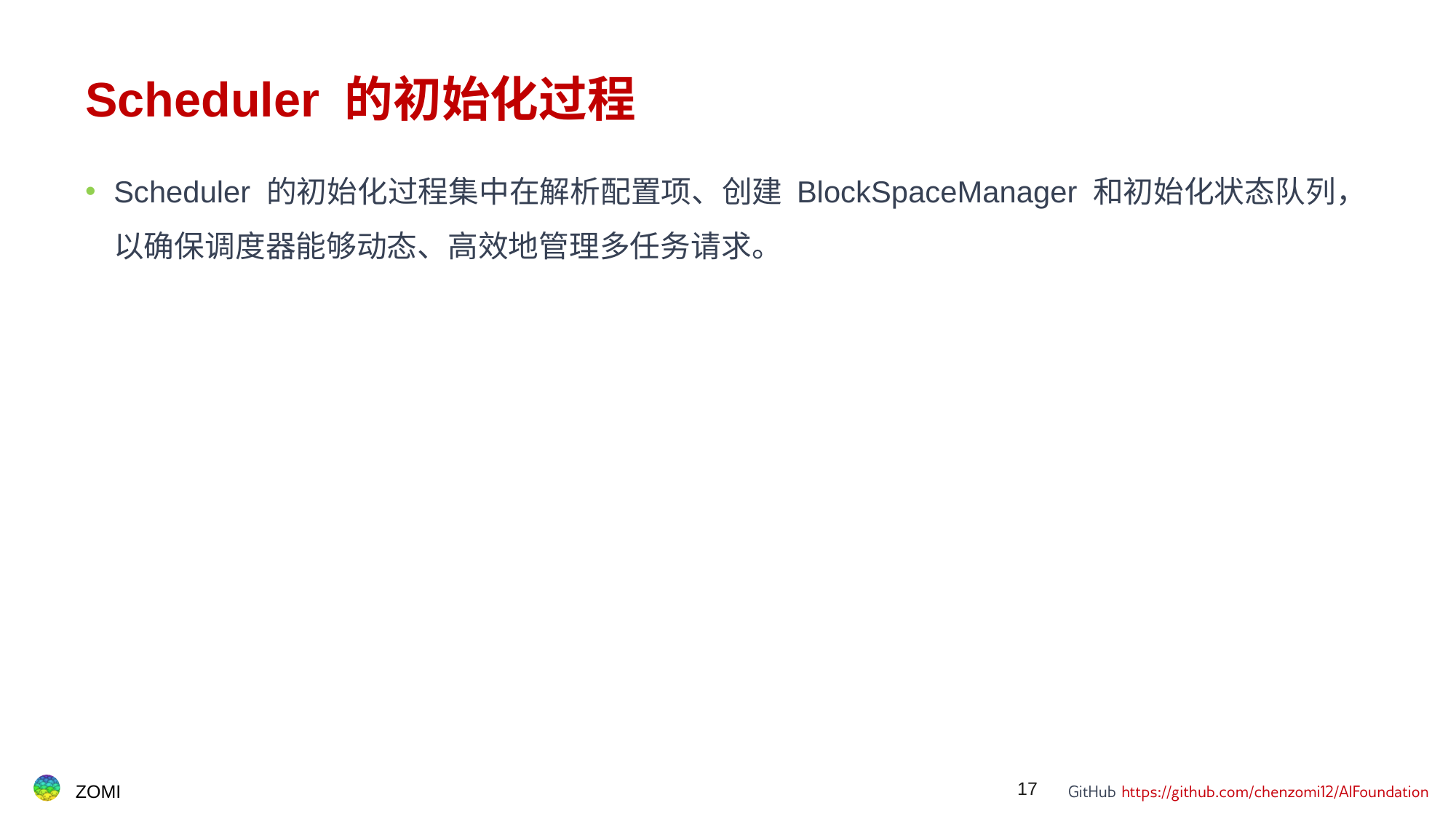

# Scheduler 的初始化过程
Scheduler 的初始化过程集中在解析配置项、创建 BlockSpaceManager 和初始化状态队列，以确保调度器能够动态、高效地管理多任务请求。